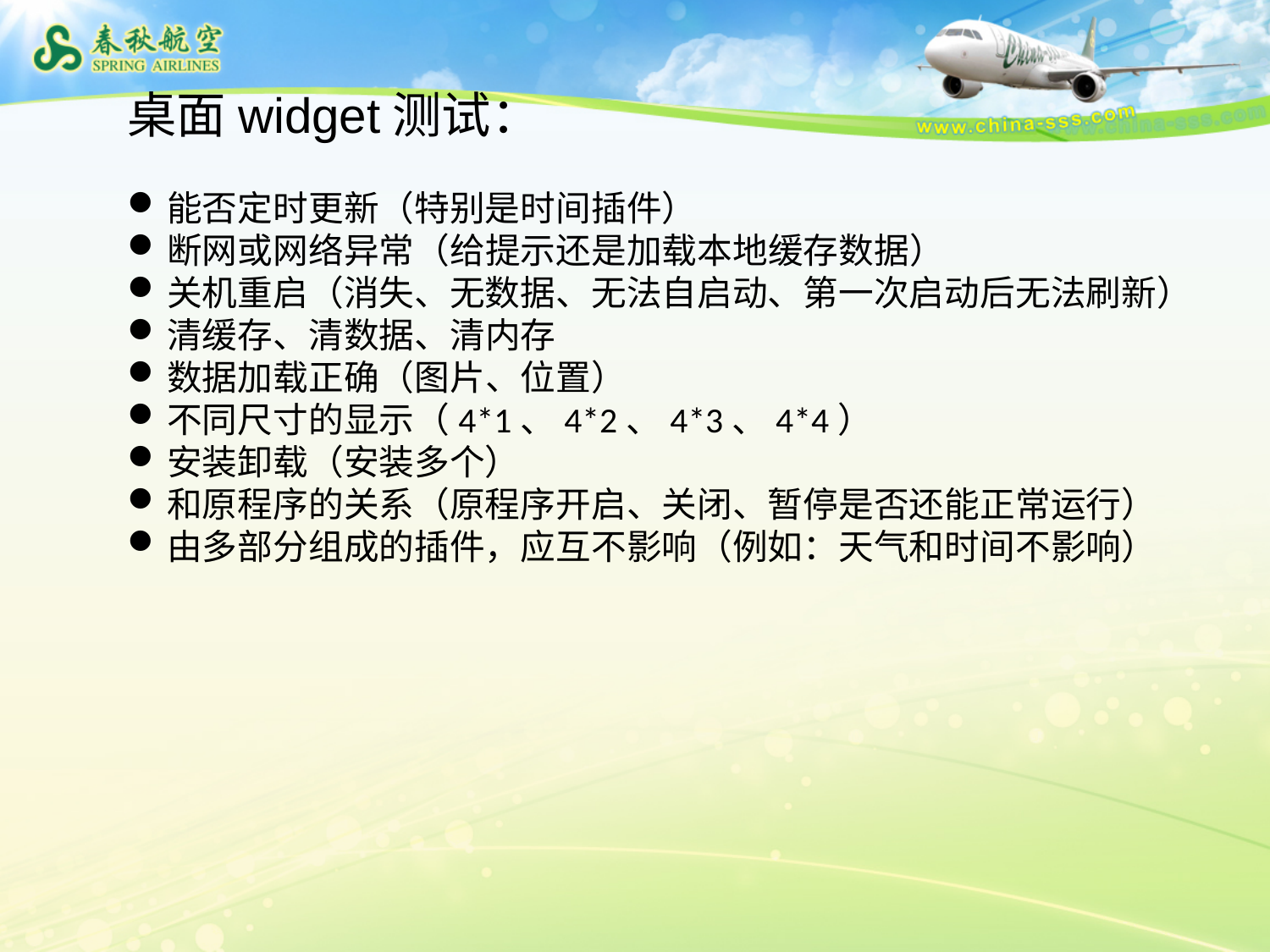

桌面widget测试：

能否定时更新（特别是时间插件）
断网或网络异常（给提示还是加载本地缓存数据）
关机重启（消失、无数据、无法自启动、第一次启动后无法刷新）
清缓存、清数据、清内存
数据加载正确（图片、位置）
不同尺寸的显示（4*1、4*2、4*3、4*4）
安装卸载（安装多个）
和原程序的关系（原程序开启、关闭、暂停是否还能正常运行）
由多部分组成的插件，应互不影响（例如：天气和时间不影响）